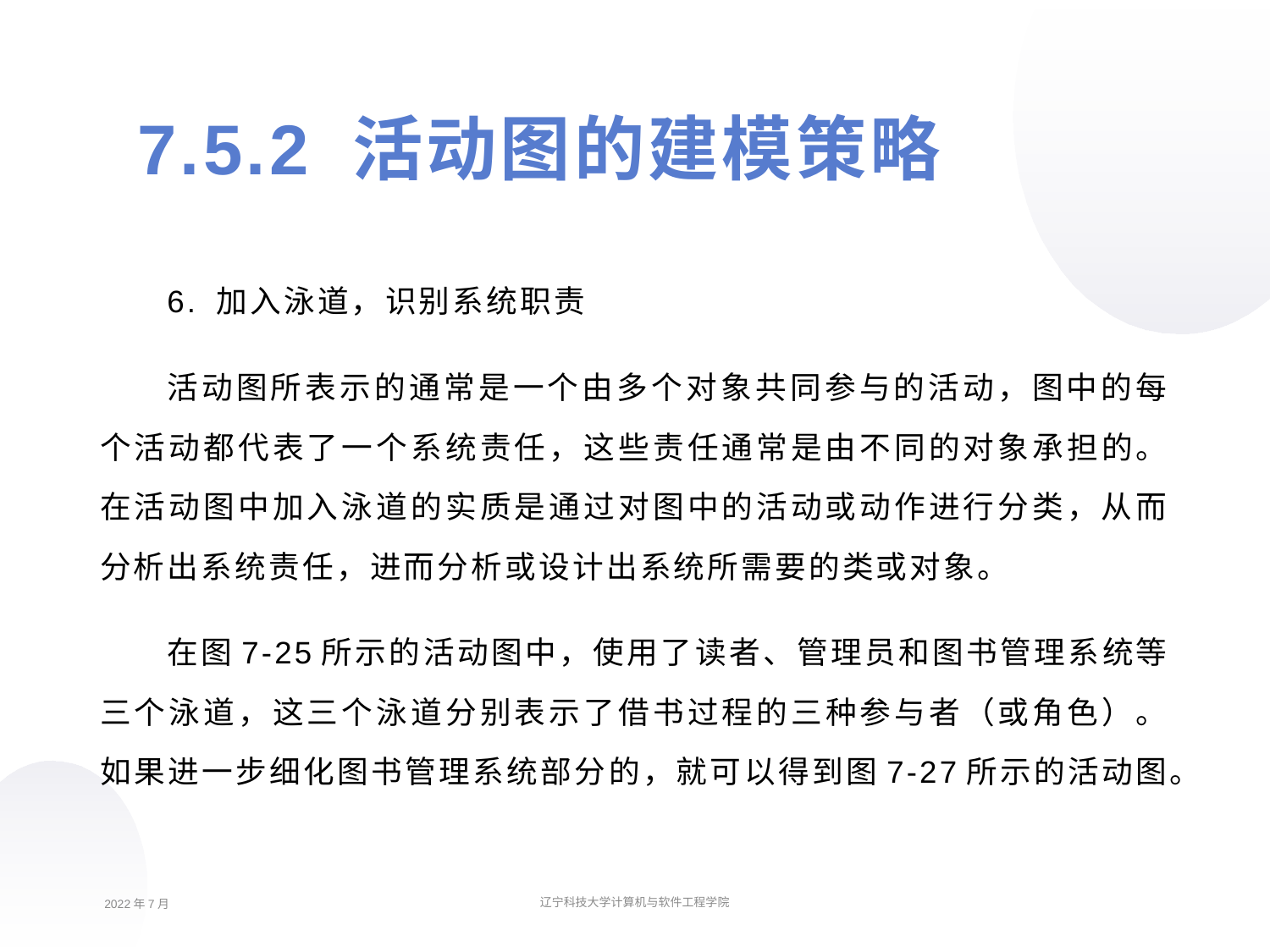

7.5.2 活动图的建模策略
6. 加入泳道，识别系统职责
活动图所表示的通常是一个由多个对象共同参与的活动，图中的每个活动都代表了一个系统责任，这些责任通常是由不同的对象承担的。在活动图中加入泳道的实质是通过对图中的活动或动作进行分类，从而分析出系统责任，进而分析或设计出系统所需要的类或对象。
在图7-25所示的活动图中，使用了读者、管理员和图书管理系统等三个泳道，这三个泳道分别表示了借书过程的三种参与者（或角色）。如果进一步细化图书管理系统部分的，就可以得到图7-27所示的活动图。

2022年7月
辽宁科技大学计算机与软件工程学院
117